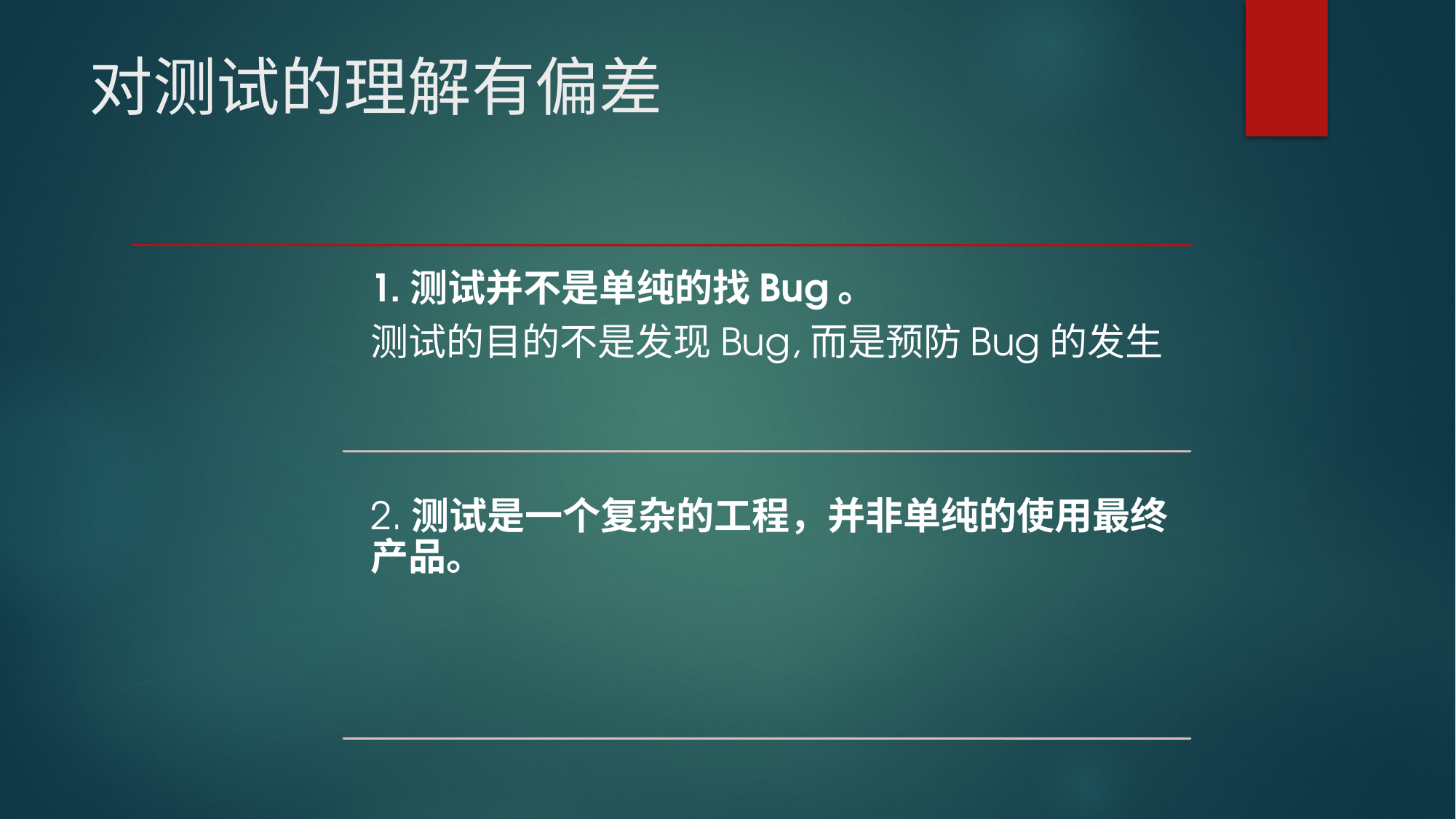

# 对测试的理解有偏差

1.测试并不是单纯的找Bug。
测试的目的不是发现Bug,而是预防Bug的发生
2.测试是一个复杂的工程，并非单纯的使用最终产品。